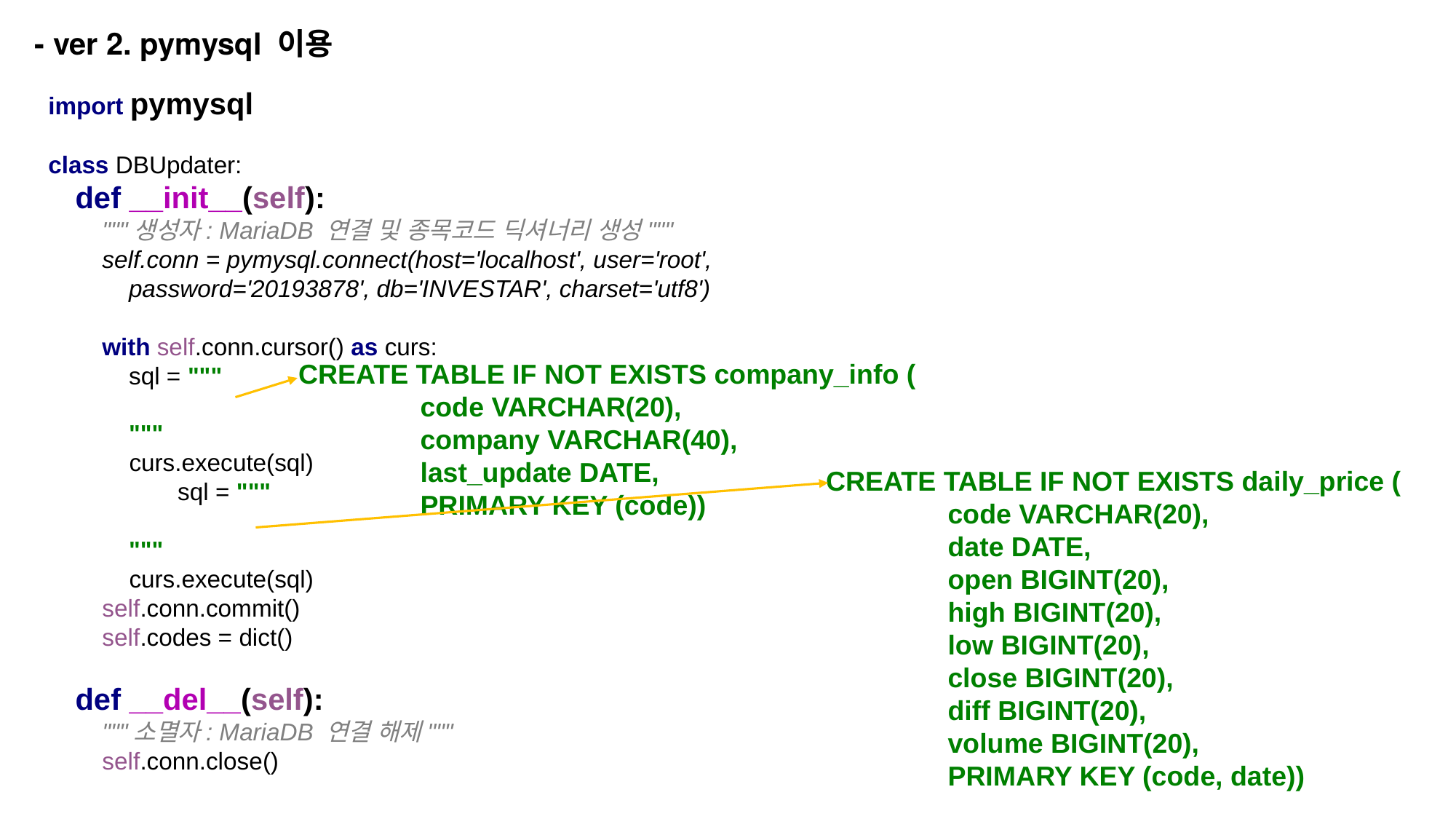

- ver 2. pymysql 이용
import pymysql
class DBUpdater:
    def __init__(self):
        """생성자: MariaDB 연결 및 종목코드 딕셔너리 생성"""
        self.conn = pymysql.connect(host='localhost', user='root',
            password='20193878', db='INVESTAR', charset='utf8')
        with self.conn.cursor() as curs:
            sql = """
            """
            curs.execute(sql)
	   sql = """
            """
            curs.execute(sql)
        self.conn.commit()
        self.codes = dict()
    def __del__(self):
        """소멸자: MariaDB 연결 해제"""
        self.conn.close()

CREATE TABLE IF NOT EXISTS company_info (
                code VARCHAR(20),
                company VARCHAR(40),
                last_update DATE,
                PRIMARY KEY (code))
CREATE TABLE IF NOT EXISTS daily_price (
                code VARCHAR(20),
                date DATE,
                open BIGINT(20),
                high BIGINT(20),
                low BIGINT(20),
                close BIGINT(20),
                diff BIGINT(20),
                volume BIGINT(20),
                PRIMARY KEY (code, date))